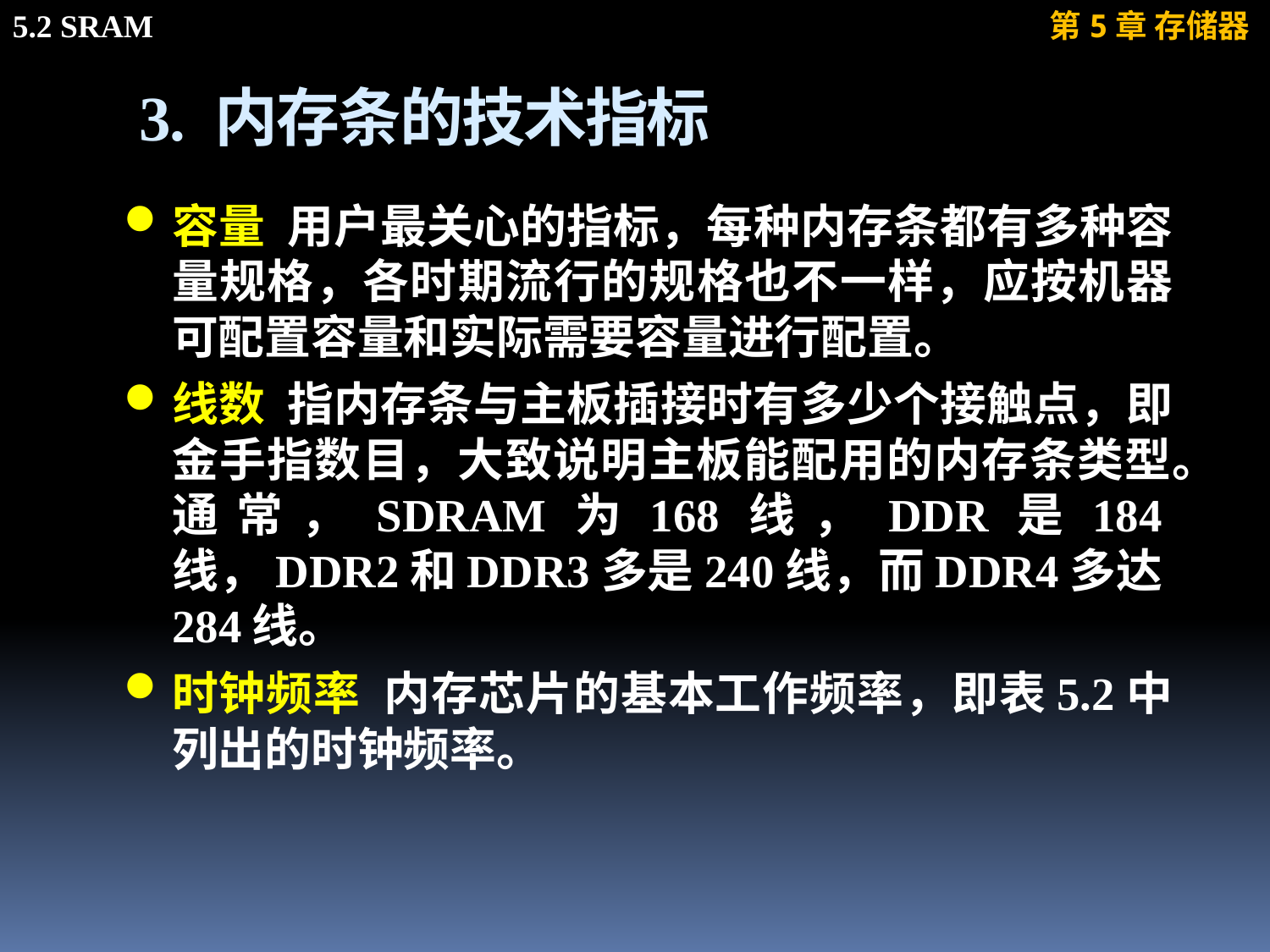

# 3. 内存条的技术指标
容量  用户最关心的指标，每种内存条都有多种容量规格，各时期流行的规格也不一样，应按机器可配置容量和实际需要容量进行配置。
线数  指内存条与主板插接时有多少个接触点，即金手指数目，大致说明主板能配用的内存条类型。通常，SDRAM为168线，DDR是184线，DDR2和DDR3多是240线，而DDR4多达284线。
时钟频率  内存芯片的基本工作频率，即表5.2中列出的时钟频率。